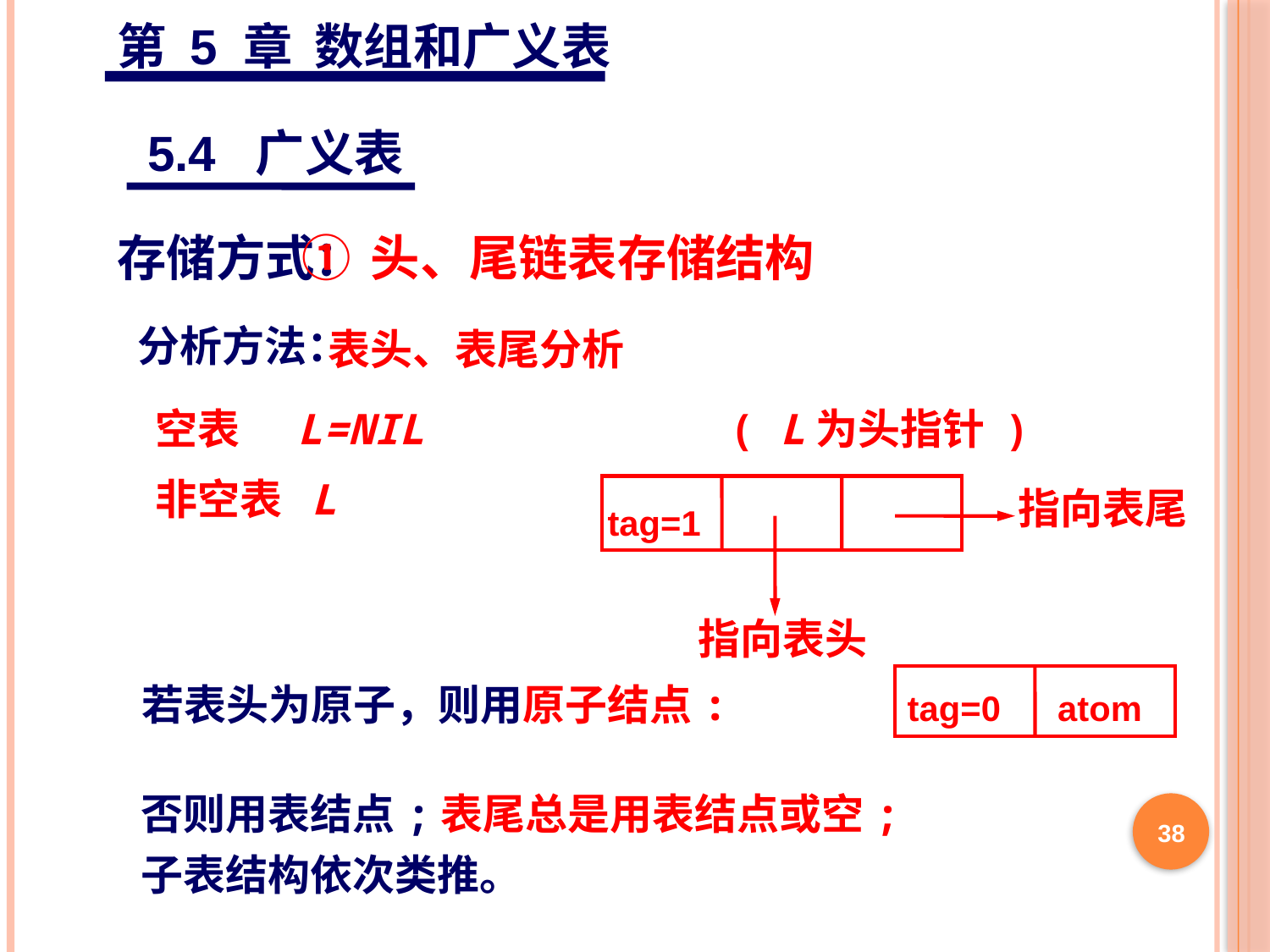

第 5 章  数组和广义表

5.4  广义表

存储方式：
① 头、尾链表存储结构
分析方法：
表头、表尾分析
空表     L=NIL            ( L为头指针 )
非空表  L

tag=1
指向表尾

指向表头

tag=0
atom
若表头为原子，则用原子结点:
否则用表结点;表尾总是用表结点或空;
子表结构依次类推。
38